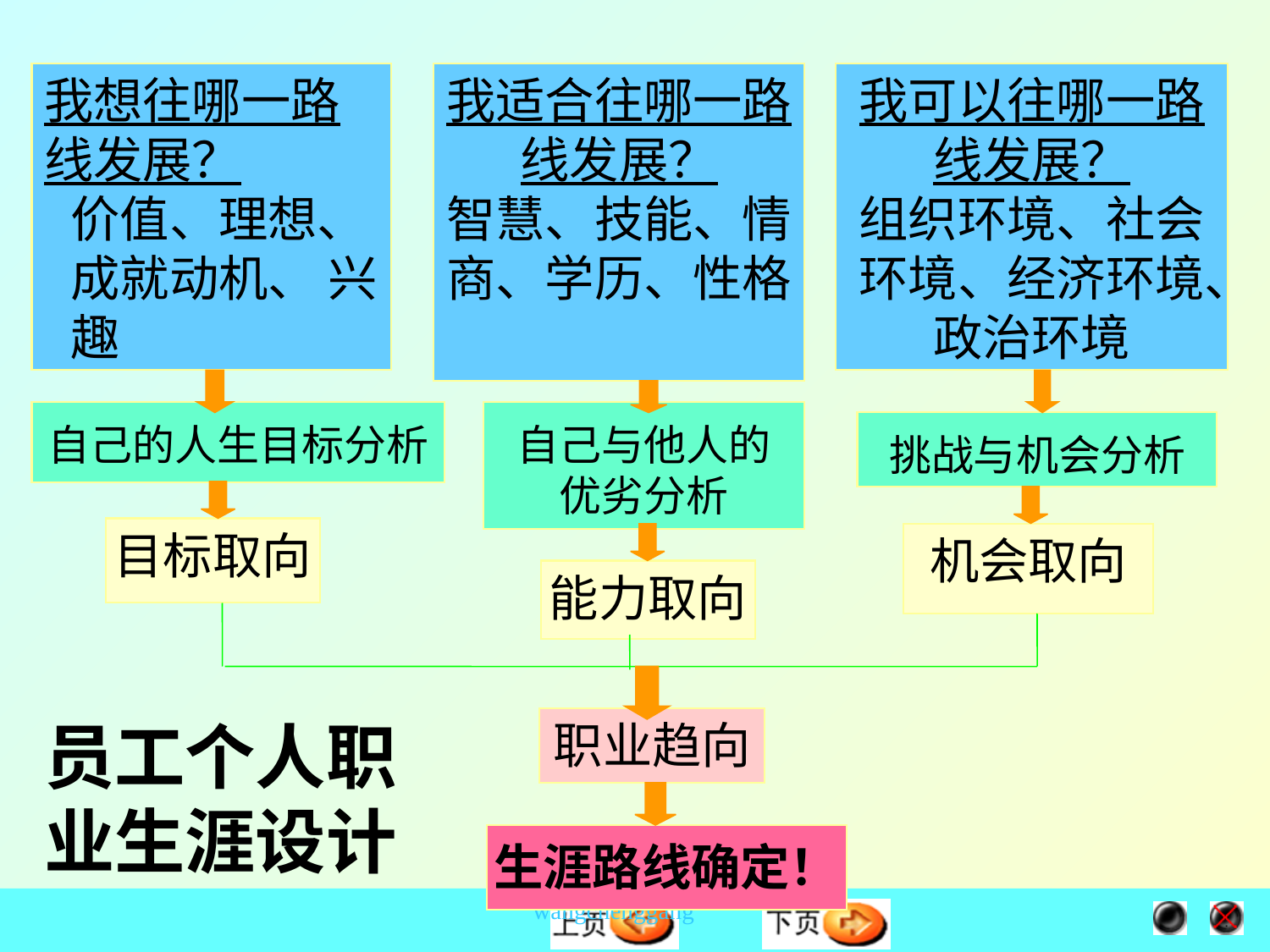

我想往哪一路线发展？
价值、理想、成就动机、 兴趣
我适合往哪一路线发展？
智慧、技能、情商、学历、性格
我可以往哪一路线发展？
组织环境、社会环境、经济环境、政治环境

自己的人生目标分析
自己与他人的优劣分析
挑战与机会分析

目标取向

机会取向
能力取向

员工个人职业生涯设计
职业趋向

生涯路线确定！
wangchenggang